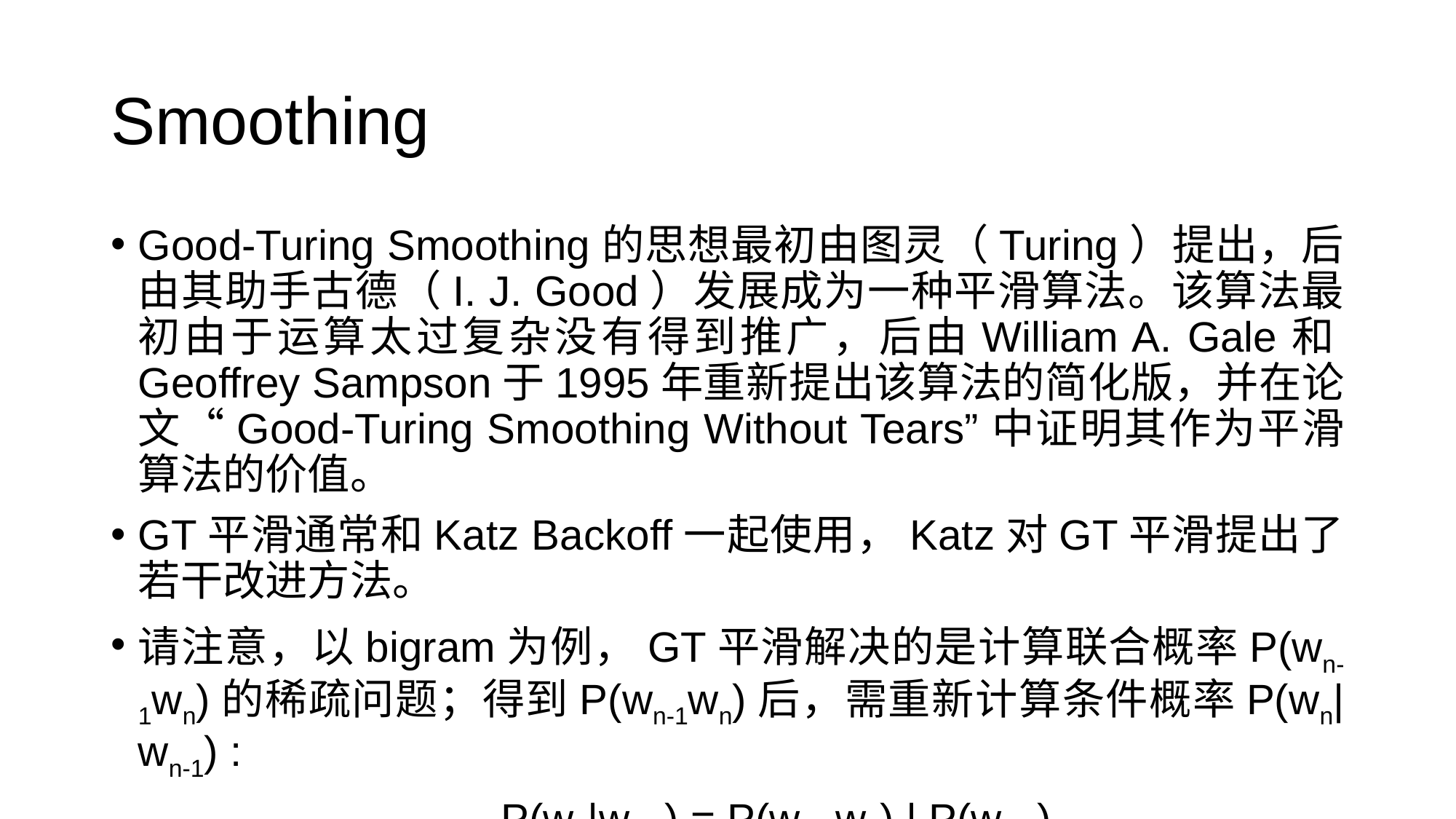

# Smoothing
Good-Turing Smoothing的思想最初由图灵（Turing）提出，后由其助手古德（I. J. Good）发展成为一种平滑算法。该算法最初由于运算太过复杂没有得到推广，后由William A. Gale和Geoffrey Sampson于1995年重新提出该算法的简化版，并在论文“Good-Turing Smoothing Without Tears”中证明其作为平滑算法的价值。
GT平滑通常和Katz Backoff一起使用，Katz对GT平滑提出了若干改进方法。
请注意，以bigram为例，GT平滑解决的是计算联合概率P(wn-1wn)的稀疏问题；得到P(wn-1wn)后，需重新计算条件概率P(wn|wn-1) :
                                 P(wn|wn-1) = P(wn-1wn) | P(wn-1)